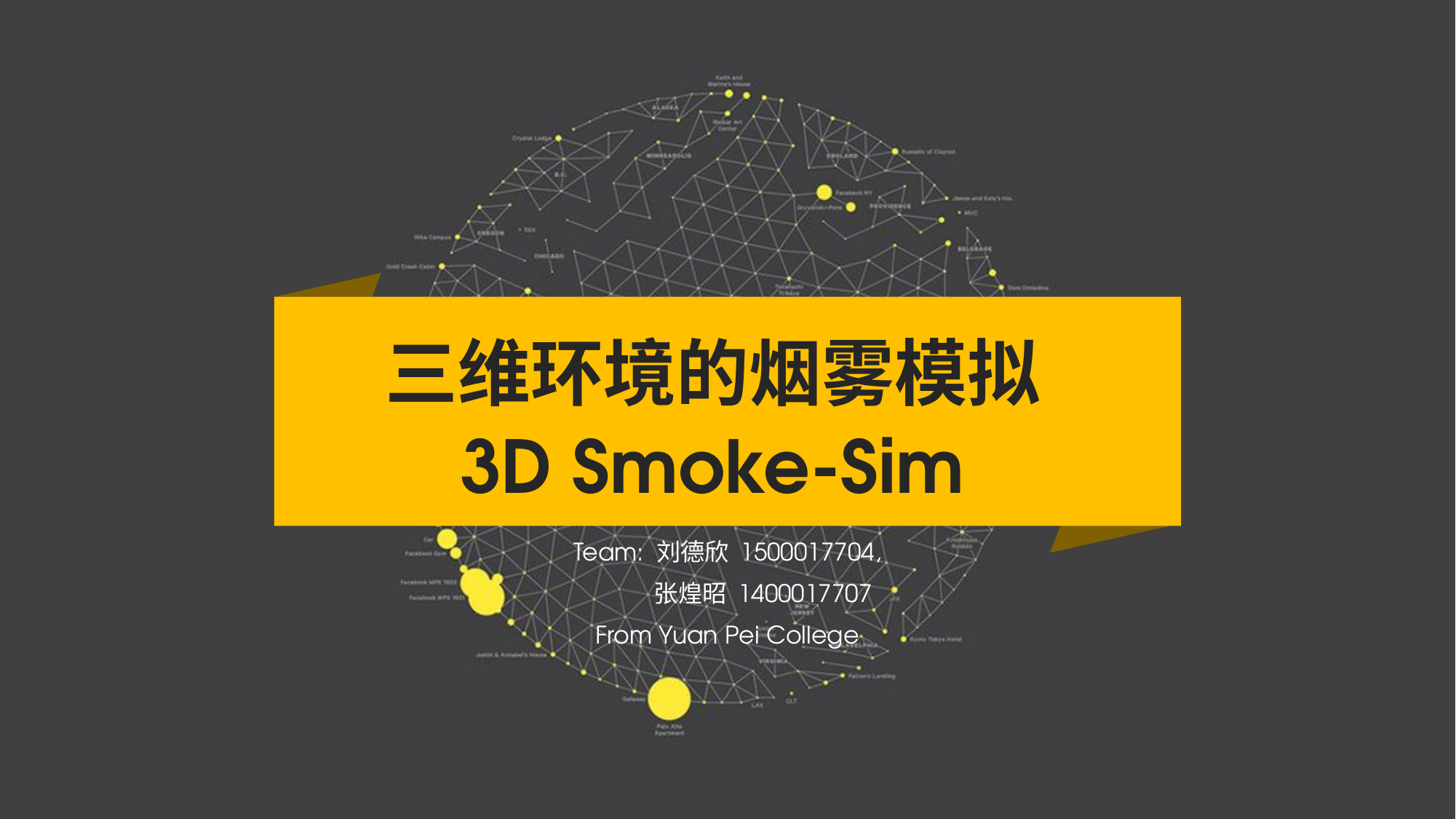

三维环境的烟雾模拟
3D Smoke-Sim
Team: 刘德欣 1500017704,
            张煌昭 1400017707
From Yuan Pei College